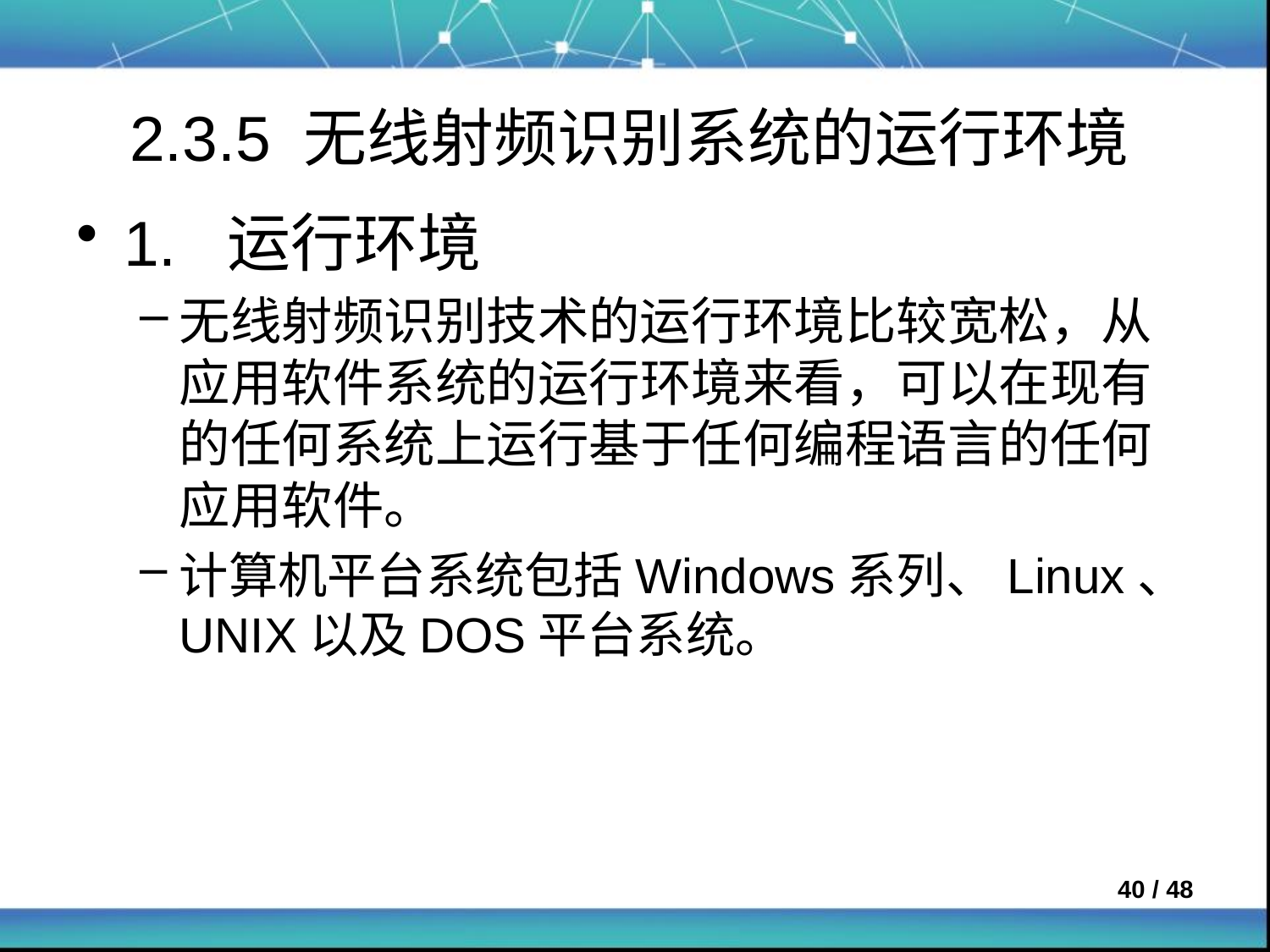

# 2.3.5 无线射频识别系统的运行环境
1.  运行环境
无线射频识别技术的运行环境比较宽松，从应用软件系统的运行环境来看，可以在现有的任何系统上运行基于任何编程语言的任何应用软件。
计算机平台系统包括Windows系列、Linux、UNIX以及DOS平台系统。
40 / 48